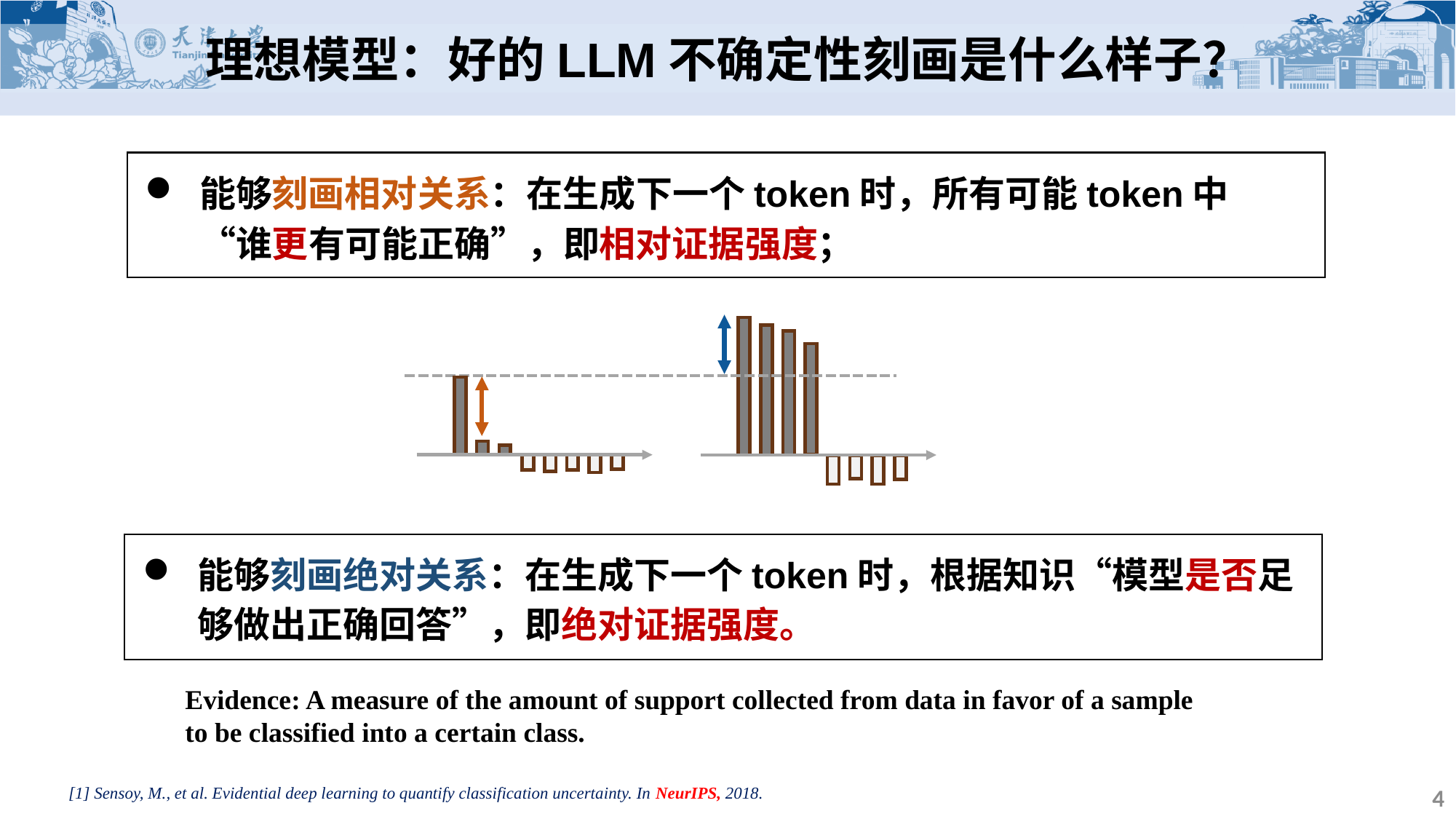

理想模型：好的LLM不确定性刻画是什么样子？

能够刻画相对关系：在生成下一个token时，所有可能token中“谁更有可能正确”，即相对证据强度；

能够刻画绝对关系：在生成下一个token时，根据知识“模型是否足够做出正确回答”，即绝对证据强度。
Evidence: A measure of the amount of support collected from data in favor of a sample to be classified into a certain class.
[1] Sensoy, M., et al. Evidential deep learning to quantify classification uncertainty. In NeurIPS, 2018.
4